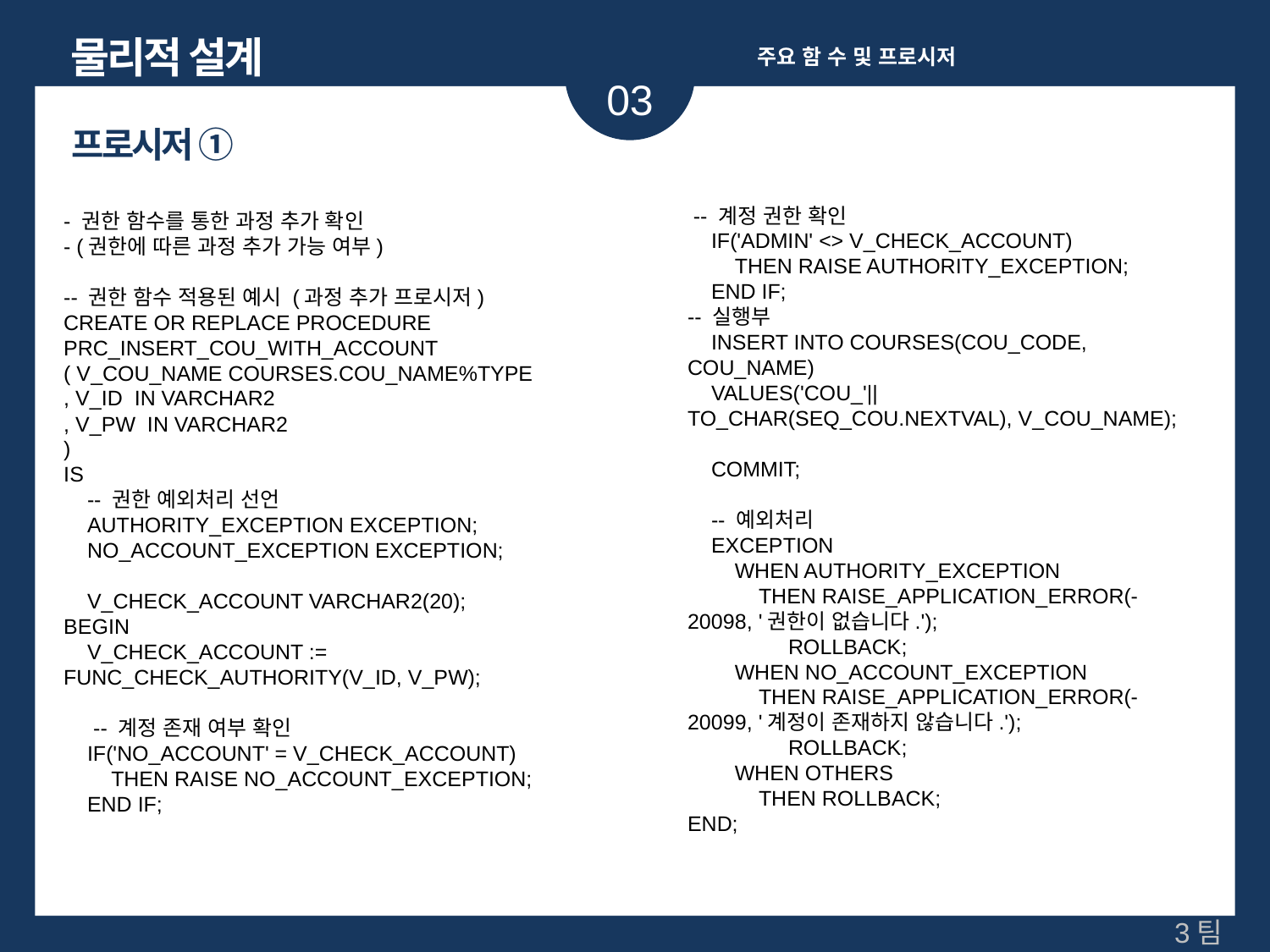

물리적 설계
주요 함 수 및 프로시저
03

프로시저 ①
 -- 계정 권한 확인
    IF('ADMIN' <> V_CHECK_ACCOUNT)
        THEN RAISE AUTHORITY_EXCEPTION;
    END IF;
-- 실행부
    INSERT INTO COURSES(COU_CODE, COU_NAME)
    VALUES('COU_'||TO_CHAR(SEQ_COU.NEXTVAL), V_COU_NAME);

    COMMIT;

    -- 예외처리
    EXCEPTION
        WHEN AUTHORITY_EXCEPTION
            THEN RAISE_APPLICATION_ERROR(-20098, '권한이 없습니다.');
                 ROLLBACK;
        WHEN NO_ACCOUNT_EXCEPTION
            THEN RAISE_APPLICATION_ERROR(-20099, '계정이 존재하지 않습니다.');
                 ROLLBACK;
        WHEN OTHERS
            THEN ROLLBACK;
END;
- 권한 함수를 통한 과정 추가 확인
- (권한에 따른 과정 추가 가능 여부)

-- 권한 함수 적용된 예시 (과정 추가 프로시저)
CREATE OR REPLACE PROCEDURE PRC_INSERT_COU_WITH_ACCOUNT
( V_COU_NAME COURSES.COU_NAME%TYPE
, V_ID  IN VARCHAR2
, V_PW  IN VARCHAR2
)
IS
    -- 권한 예외처리 선언
    AUTHORITY_EXCEPTION EXCEPTION;
    NO_ACCOUNT_EXCEPTION EXCEPTION;

    V_CHECK_ACCOUNT VARCHAR2(20);
BEGIN
    V_CHECK_ACCOUNT := FUNC_CHECK_AUTHORITY(V_ID, V_PW);

     -- 계정 존재 여부 확인
    IF('NO_ACCOUNT' = V_CHECK_ACCOUNT)
        THEN RAISE NO_ACCOUNT_EXCEPTION;
    END IF;

3팀